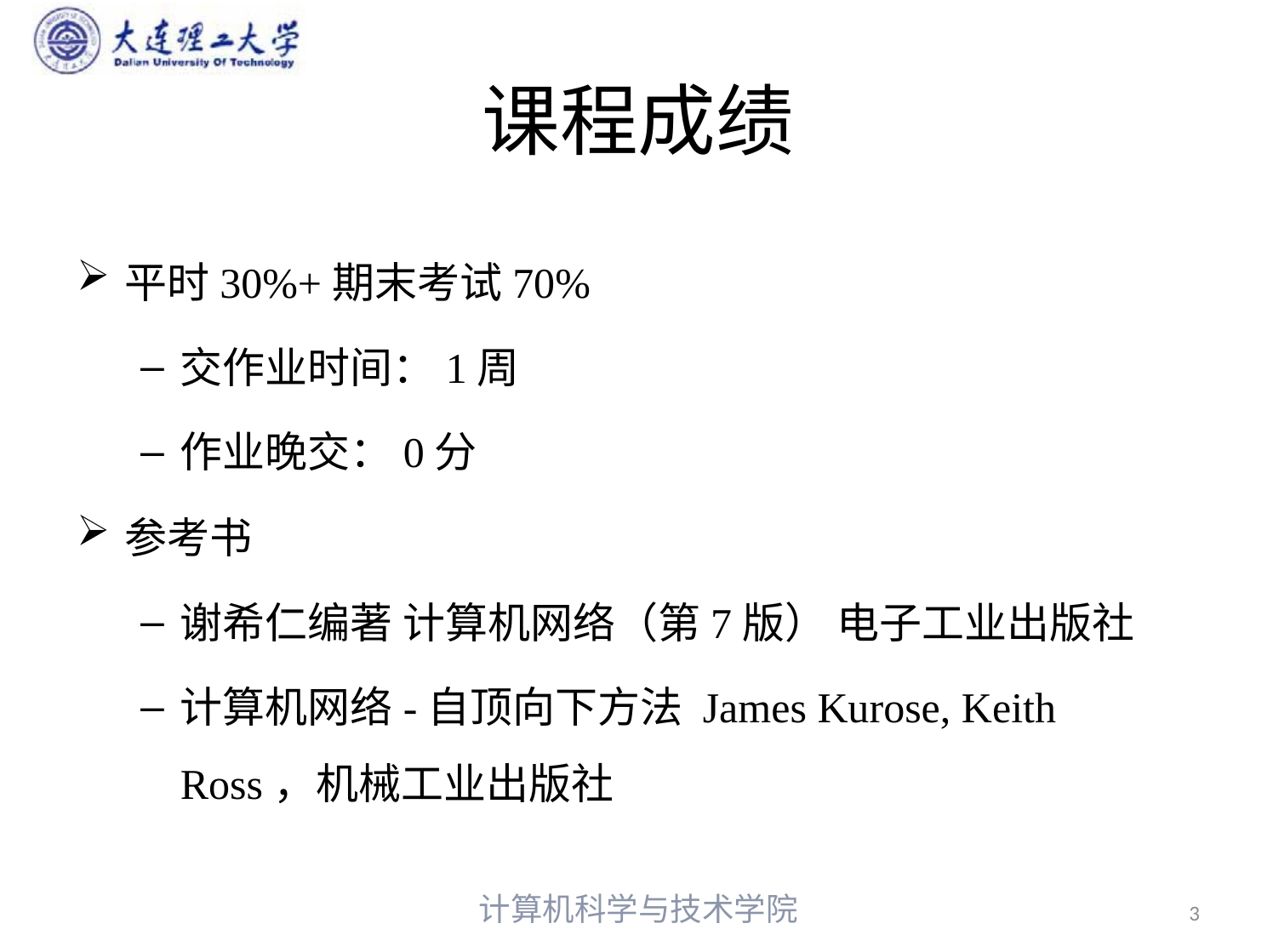

# 课程成绩
平时30%+期末考试70%
交作业时间：1周
作业晚交：0分
参考书
谢希仁编著 计算机网络（第7版） 电子工业出版社
计算机网络-自顶向下方法 James Kurose, Keith Ross，机械工业出版社

计算机科学与技术学院
3